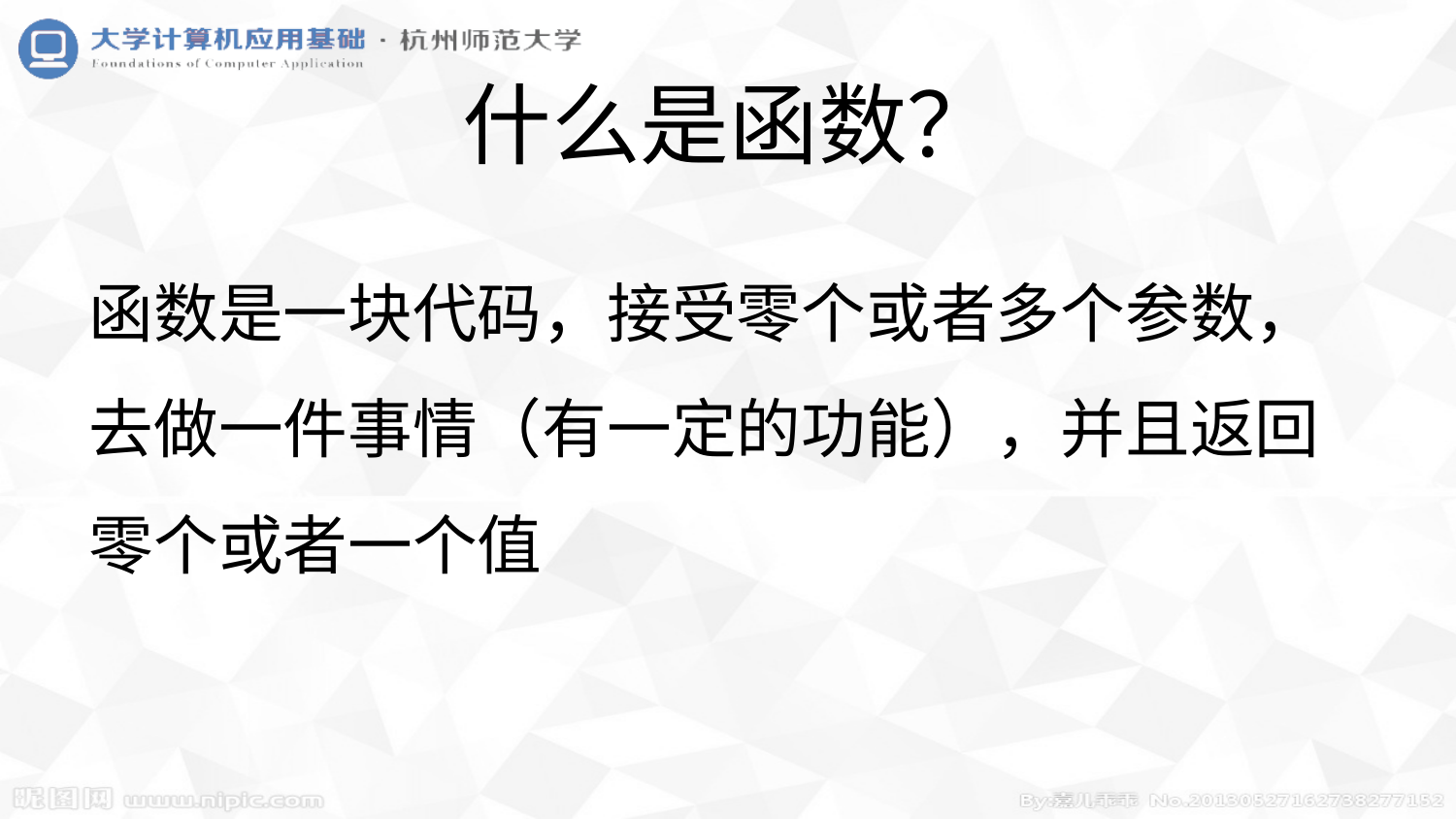

# 什么是函数？
函数是一块代码，接受零个或者多个参数，去做一件事情（有一定的功能），并且返回零个或者一个值